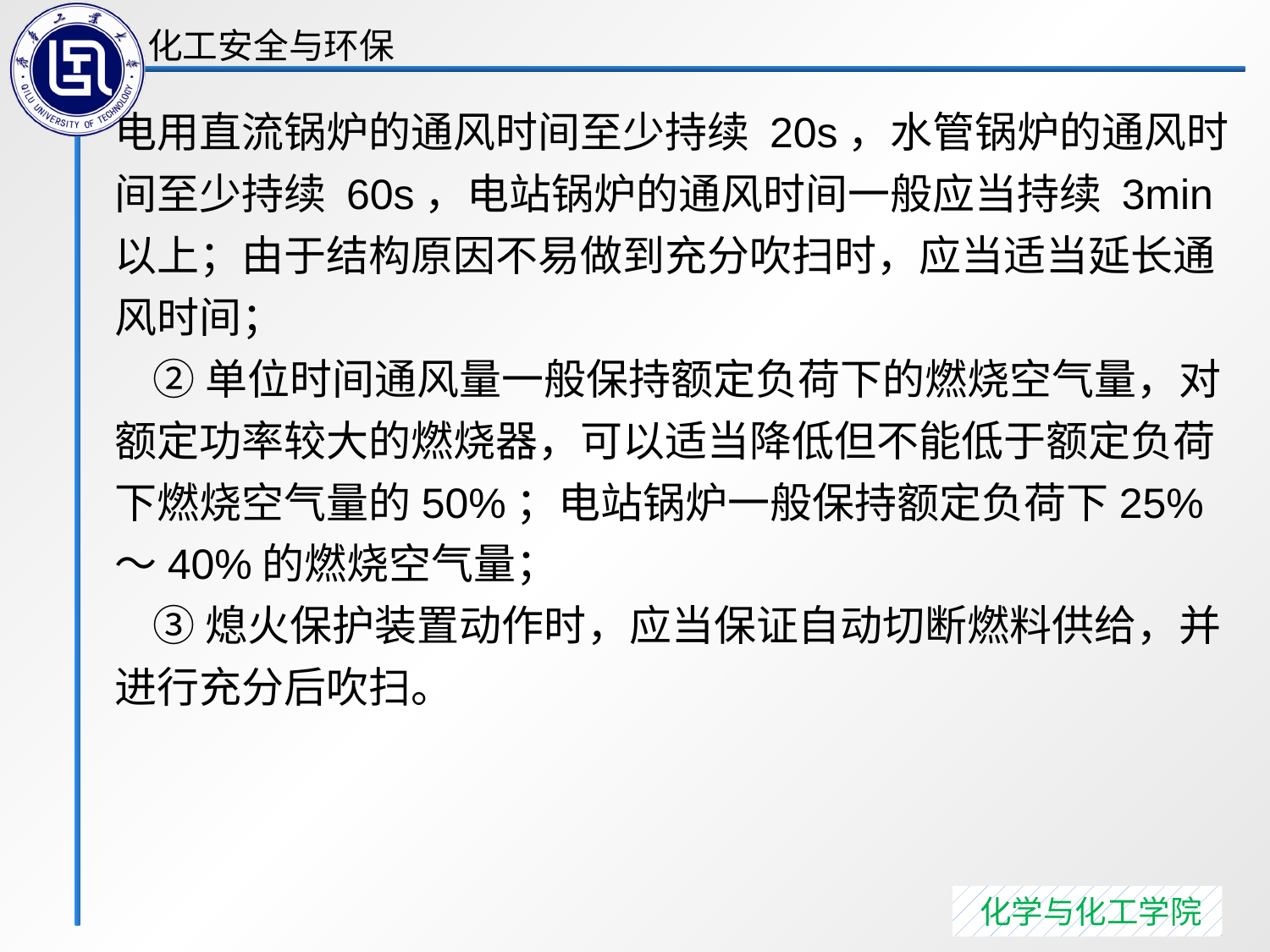

电用直流锅炉的通风时间至少持续 20s，水管锅炉的通风时间至少持续 60s，电站锅炉的通风时间一般应当持续 3min以上；由于结构原因不易做到充分吹扫时，应当适当延长通风时间；
    ②单位时间通风量一般保持额定负荷下的燃烧空气量，对额定功率较大的燃烧器，可以适当降低但不能低于额定负荷下燃烧空气量的50%；电站锅炉一般保持额定负荷下25%～40%的燃烧空气量；
    ③熄火保护装置动作时，应当保证自动切断燃料供给，并进行充分后吹扫。